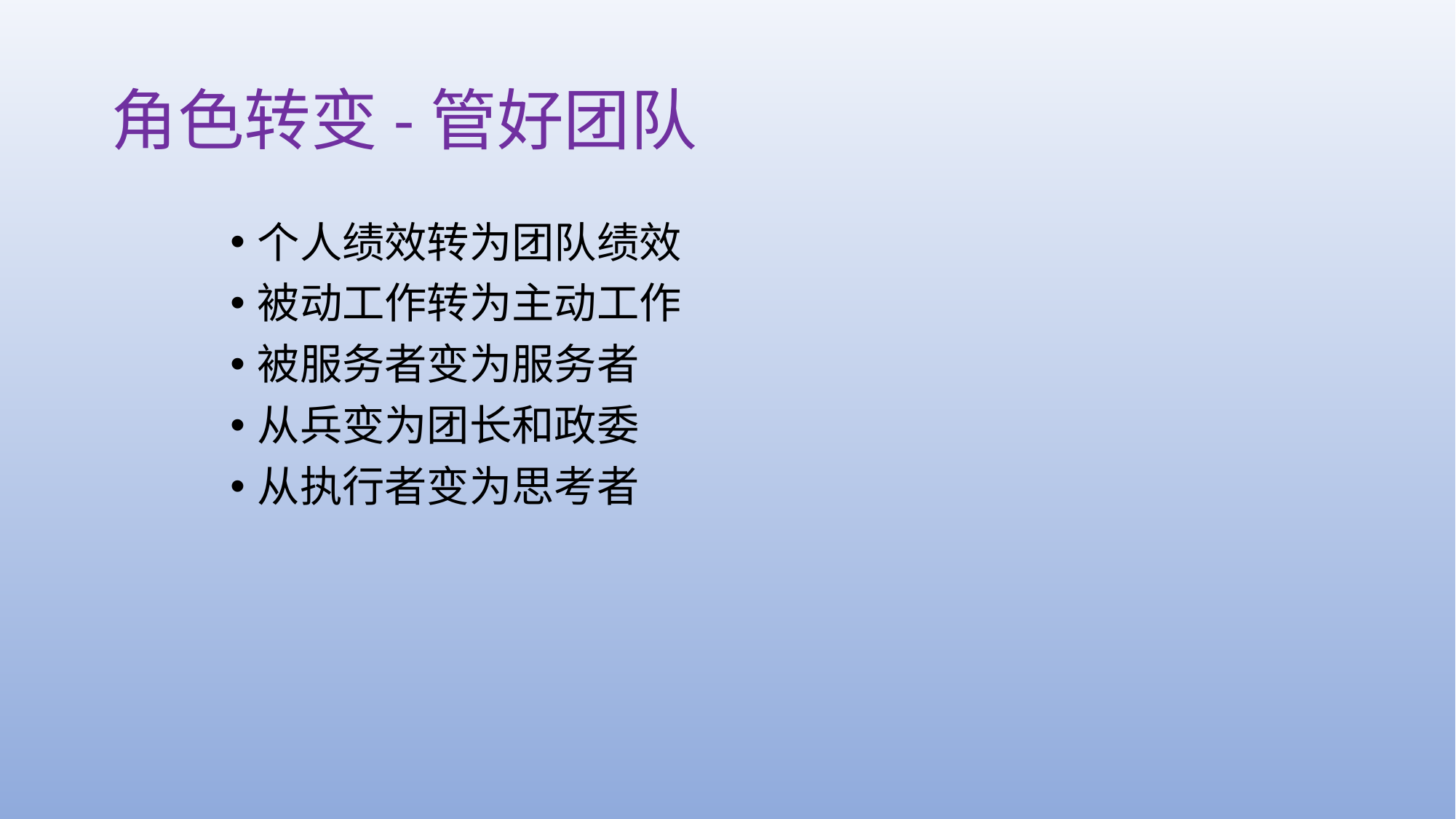

# 角色转变-管好团队
个人绩效转为团队绩效
被动工作转为主动工作
被服务者变为服务者
从兵变为团长和政委
从执行者变为思考者